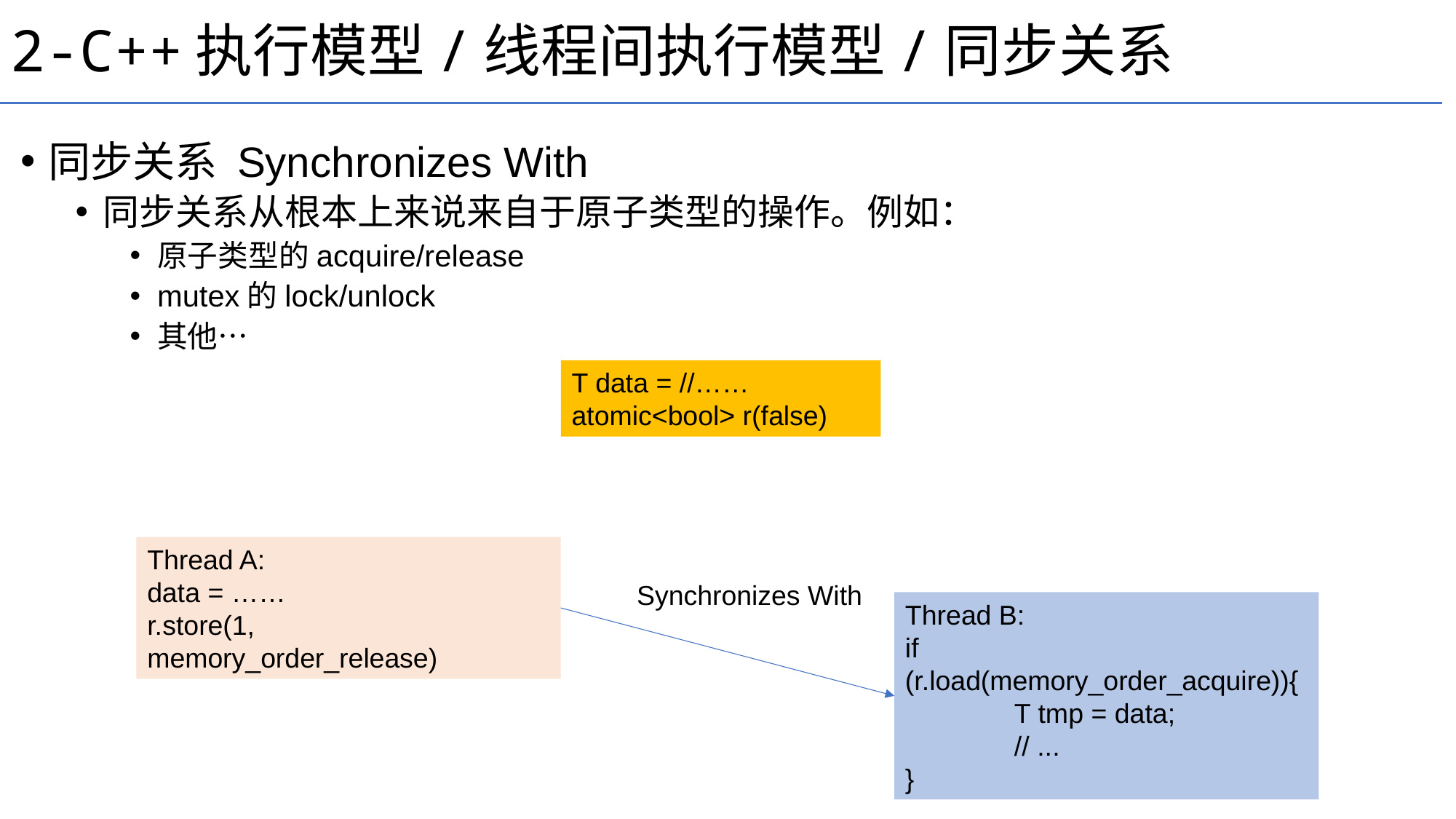

2-C++执行模型/线程间执行模型/同步关系
同步关系 Synchronizes With
同步关系从根本上来说来自于原子类型的操作。例如：
原子类型的acquire/release
mutex的lock/unlock
其他…

T data = //……
atomic<bool> r(false)
Thread A:
data = ……
r.store(1, memory_order_release)
Synchronizes With
Thread B:
if (r.load(memory_order_acquire)){
	T tmp = data;
	// ...
}